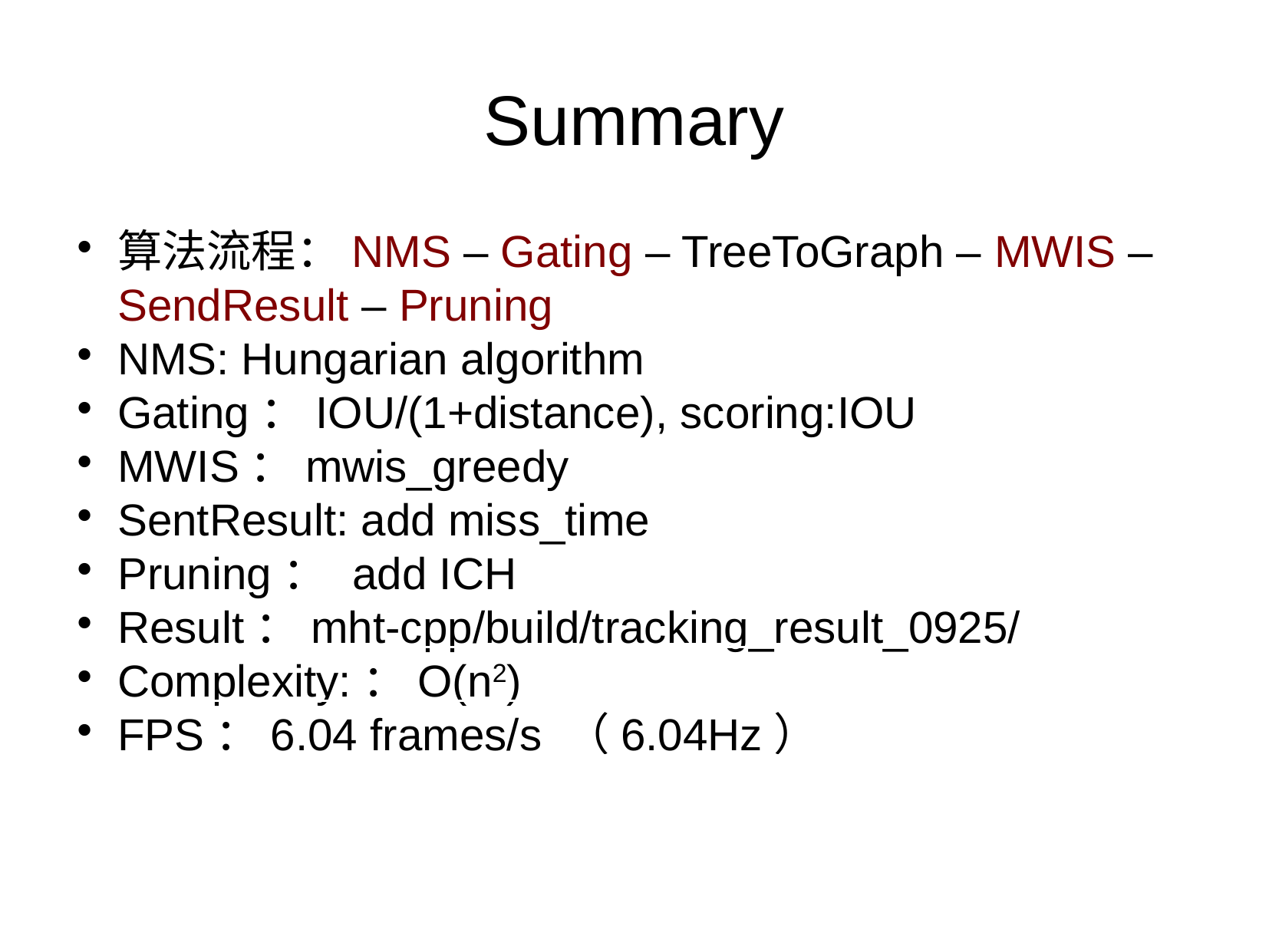

Summary
算法流程：NMS – Gating – TreeToGraph – MWIS – SendResult – Pruning
NMS: Hungarian algorithm
Gating：IOU/(1+distance), scoring:IOU
MWIS：mwis_greedy
SentResult: add miss_time
Pruning： add ICH
Result：mht-cpp/build/tracking_result_0925/
Complexity:：O(n2)
FPS：6.04 frames/s （6.04Hz）